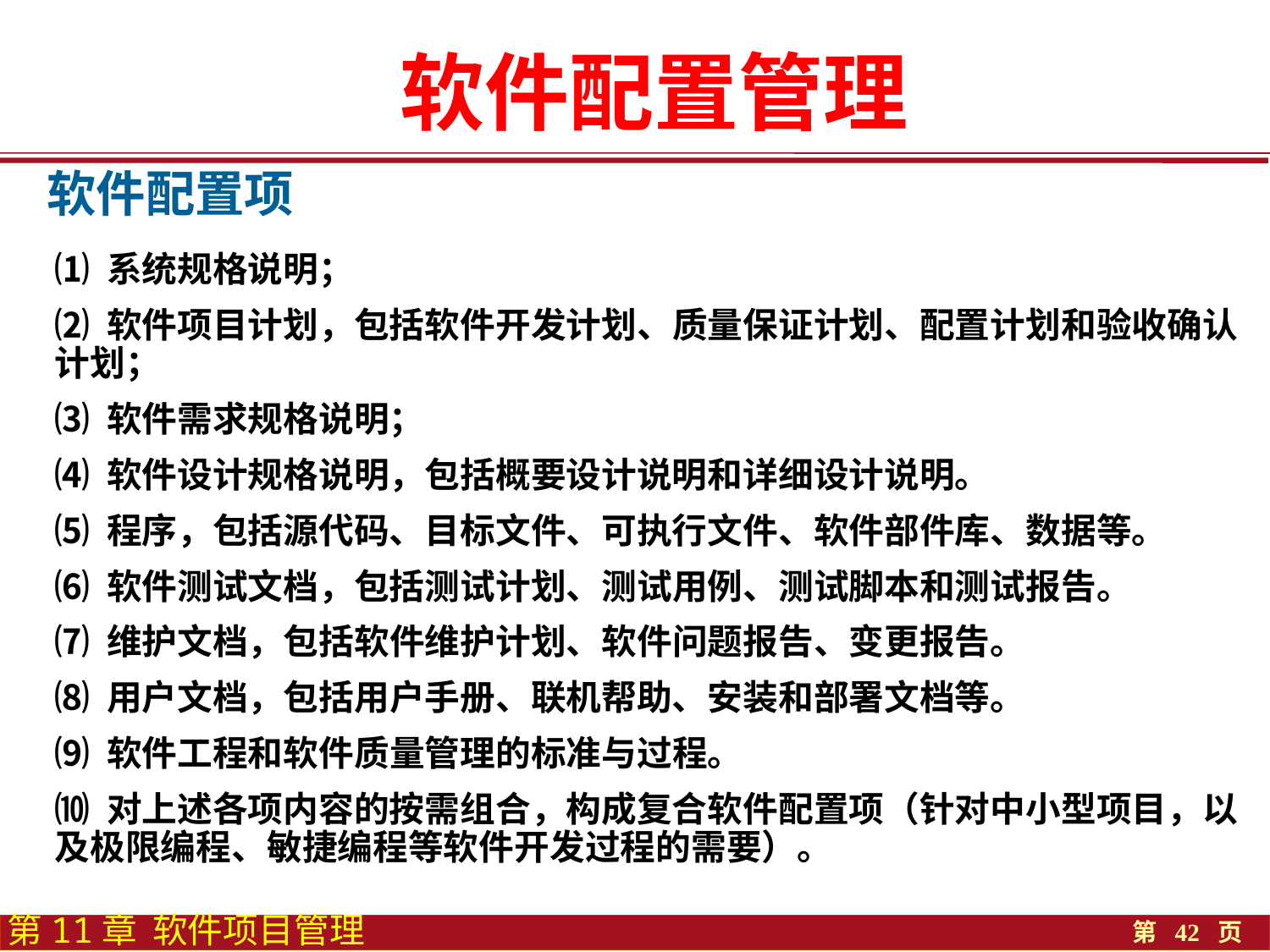

软件配置管理
软件配置项
⑴ 系统规格说明；
⑵ 软件项目计划，包括软件开发计划、质量保证计划、配置计划和验收确认计划；
⑶ 软件需求规格说明；
⑷ 软件设计规格说明，包括概要设计说明和详细设计说明。
⑸ 程序，包括源代码、目标文件、可执行文件、软件部件库、数据等。
⑹ 软件测试文档，包括测试计划、测试用例、测试脚本和测试报告。
⑺ 维护文档，包括软件维护计划、软件问题报告、变更报告。
⑻ 用户文档，包括用户手册、联机帮助、安装和部署文档等。
⑼ 软件工程和软件质量管理的标准与过程。
⑽ 对上述各项内容的按需组合，构成复合软件配置项（针对中小型项目，以及极限编程、敏捷编程等软件开发过程的需要）。